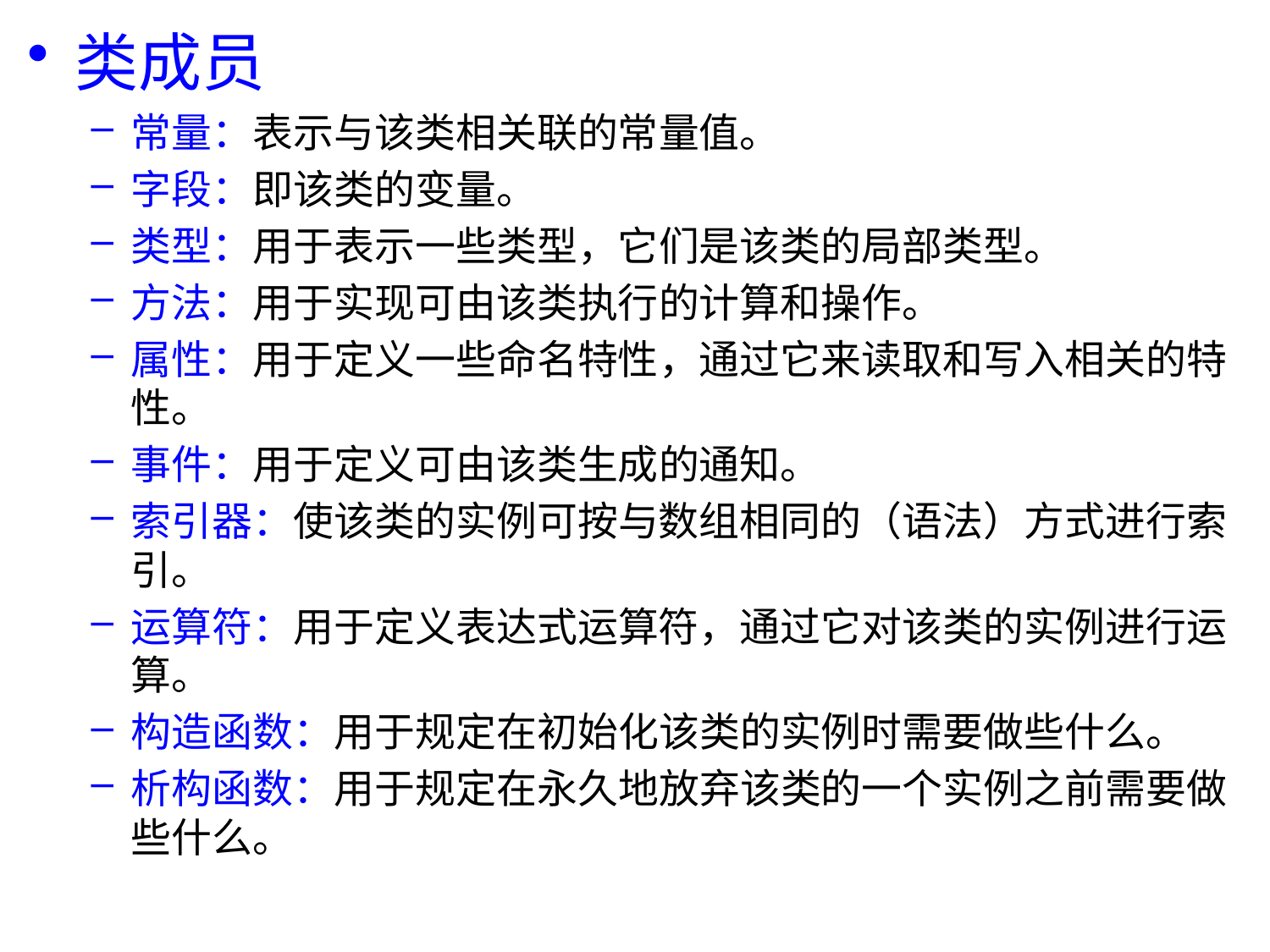

类成员
常量：表示与该类相关联的常量值。
字段：即该类的变量。
类型：用于表示一些类型，它们是该类的局部类型。
方法：用于实现可由该类执行的计算和操作。
属性：用于定义一些命名特性，通过它来读取和写入相关的特性。
事件：用于定义可由该类生成的通知。
索引器：使该类的实例可按与数组相同的（语法）方式进行索引。
运算符：用于定义表达式运算符，通过它对该类的实例进行运算。
构造函数：用于规定在初始化该类的实例时需要做些什么。
析构函数：用于规定在永久地放弃该类的一个实例之前需要做些什么。